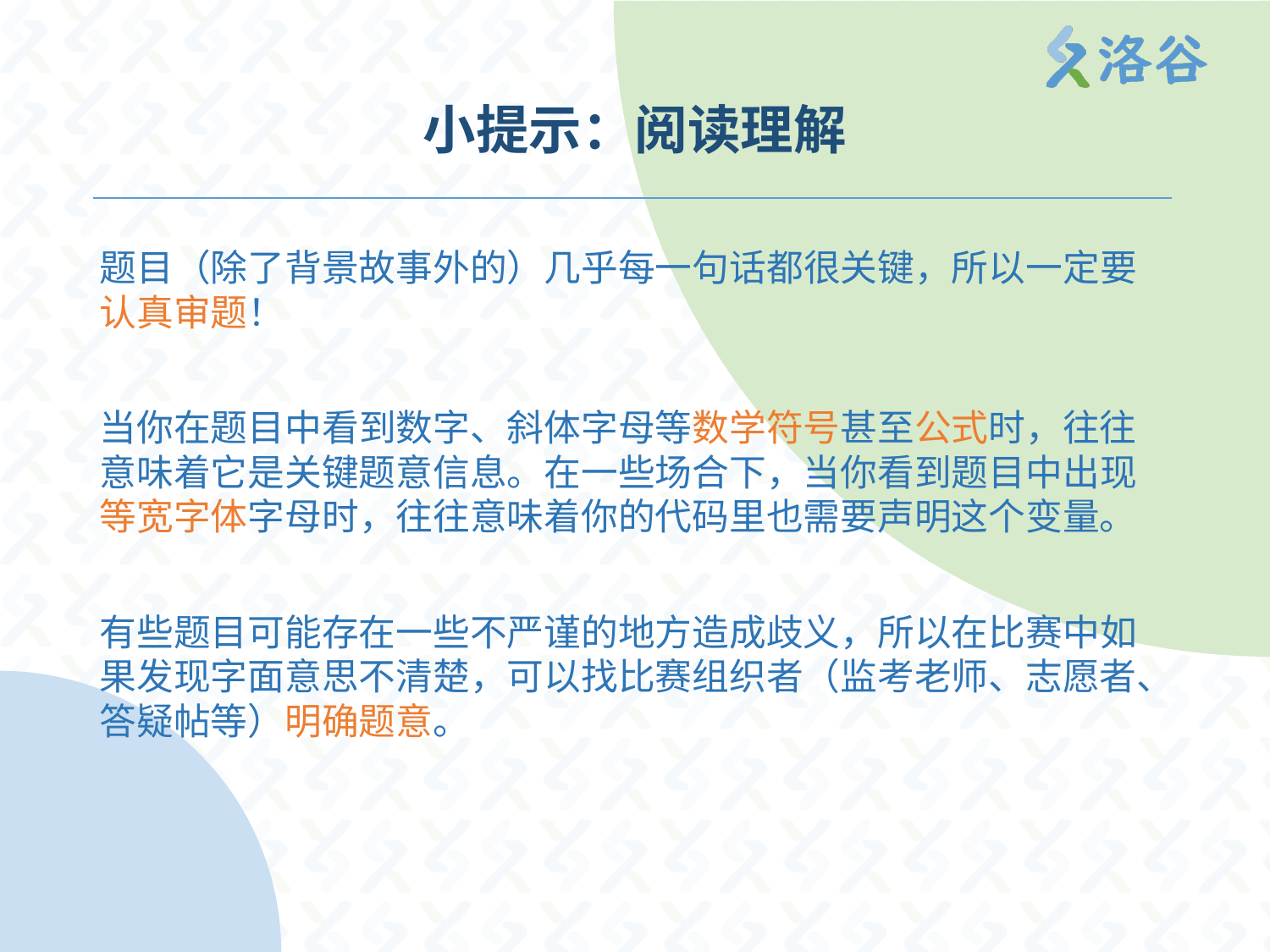

# 小提示：阅读理解
题目（除了背景故事外的）几乎每一句话都很关键，所以一定要认真审题！

当你在题目中看到数字、斜体字母等数学符号甚至公式时，往往意味着它是关键题意信息。在一些场合下，当你看到题目中出现等宽字体字母时，往往意味着你的代码里也需要声明这个变量。

有些题目可能存在一些不严谨的地方造成歧义，所以在比赛中如果发现字面意思不清楚，可以找比赛组织者（监考老师、志愿者、答疑帖等）明确题意。